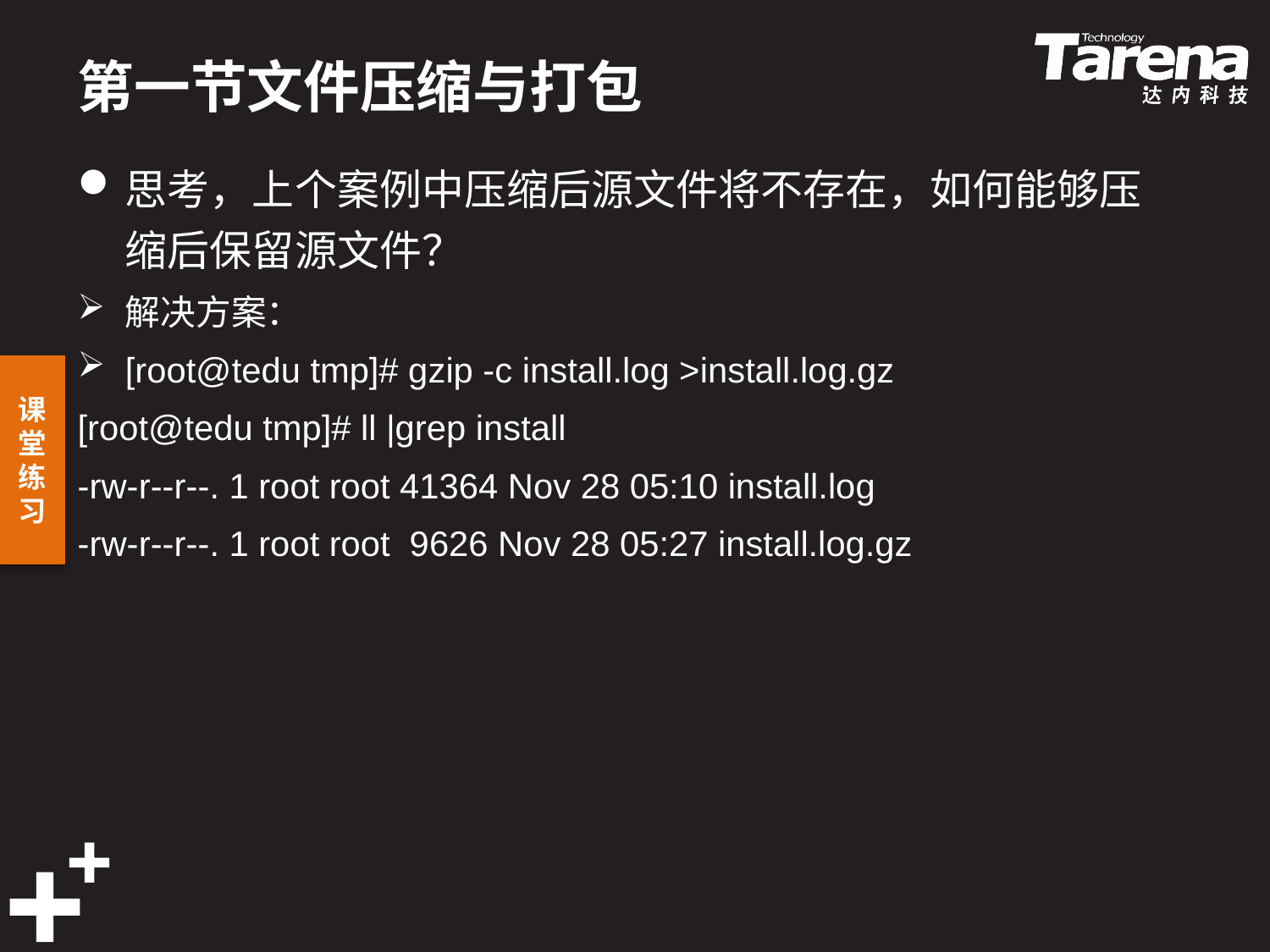

# 第一节文件压缩与打包
思考，上个案例中压缩后源文件将不存在，如何能够压缩后保留源文件？
解决方案：
[root@tedu tmp]# gzip -c install.log >install.log.gz
[root@tedu tmp]# ll |grep install
-rw-r--r--. 1 root root 41364 Nov 28 05:10 install.log
-rw-r--r--. 1 root root  9626 Nov 28 05:27 install.log.gz